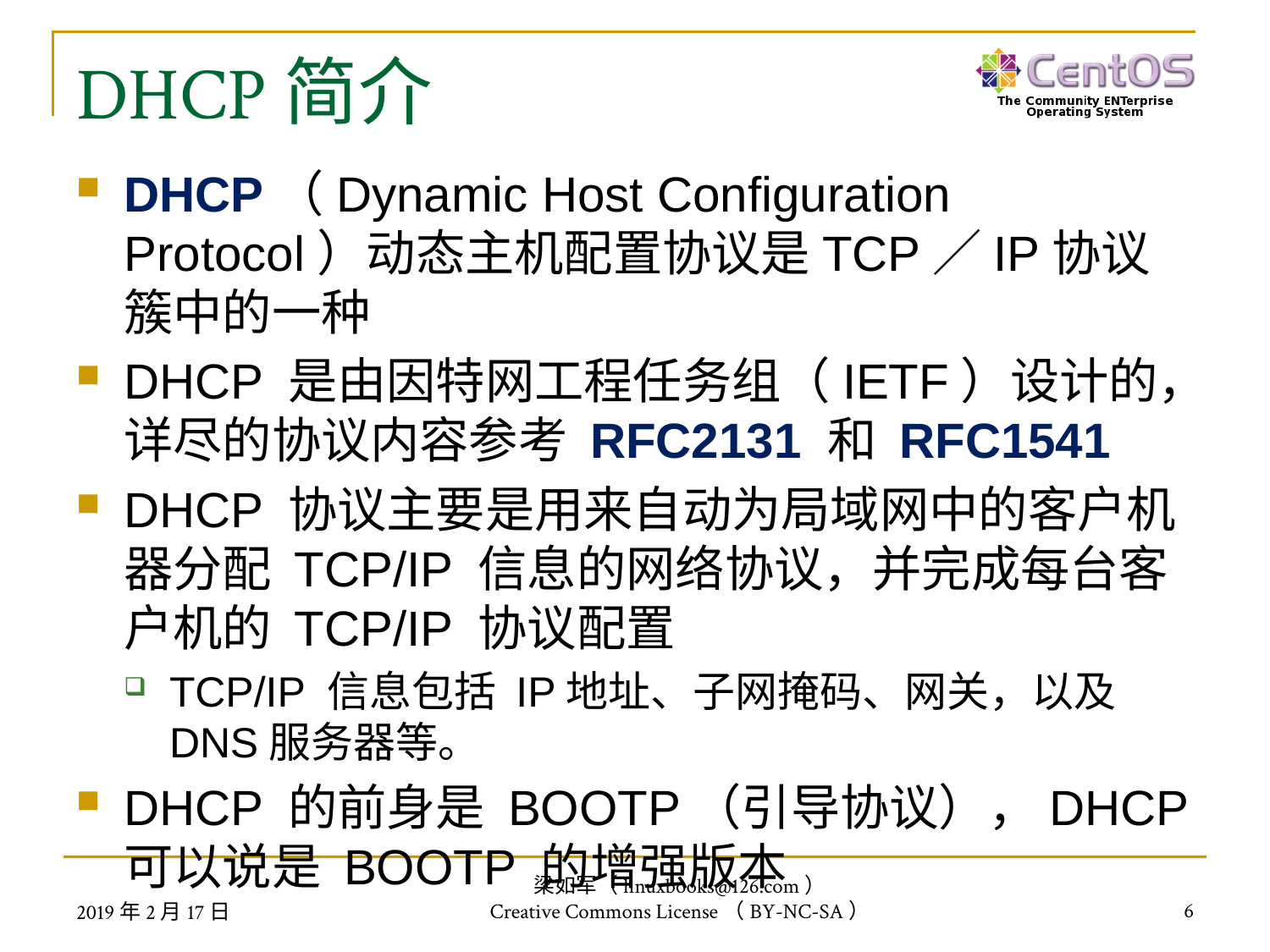

# DHCP简介
DHCP（Dynamic Host Configuration Protocol）动态主机配置协议是TCP／IP协议簇中的一种
DHCP 是由因特网工程任务组（IETF）设计的，详尽的协议内容参考 RFC2131 和 RFC1541
DHCP 协议主要是用来自动为局域网中的客户机器分配 TCP/IP 信息的网络协议，并完成每台客户机的 TCP/IP 协议配置
TCP/IP 信息包括 IP地址、子网掩码、网关，以及DNS服务器等。
DHCP 的前身是 BOOTP（引导协议），DHCP 可以说是 BOOTP 的增强版本
梁如军（linuxbooks@126.com）
Creative Commons License（BY-NC-SA）
2019年2月17日
6